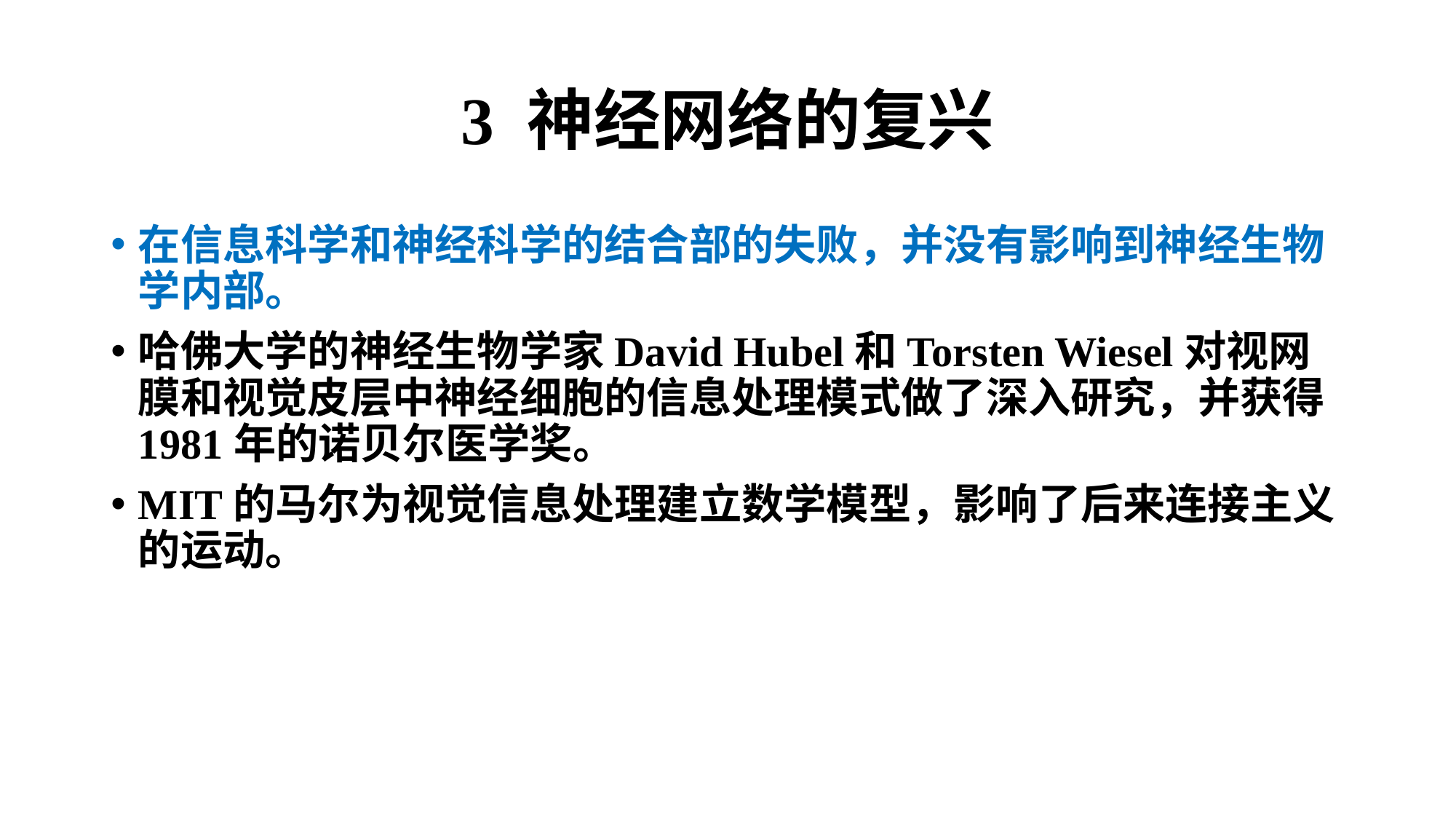

# 3 神经网络的复兴
在信息科学和神经科学的结合部的失败，并没有影响到神经生物学内部。
哈佛大学的神经生物学家David Hubel和Torsten Wiesel对视网膜和视觉皮层中神经细胞的信息处理模式做了深入研究，并获得1981年的诺贝尔医学奖。
MIT的马尔为视觉信息处理建立数学模型，影响了后来连接主义的运动。